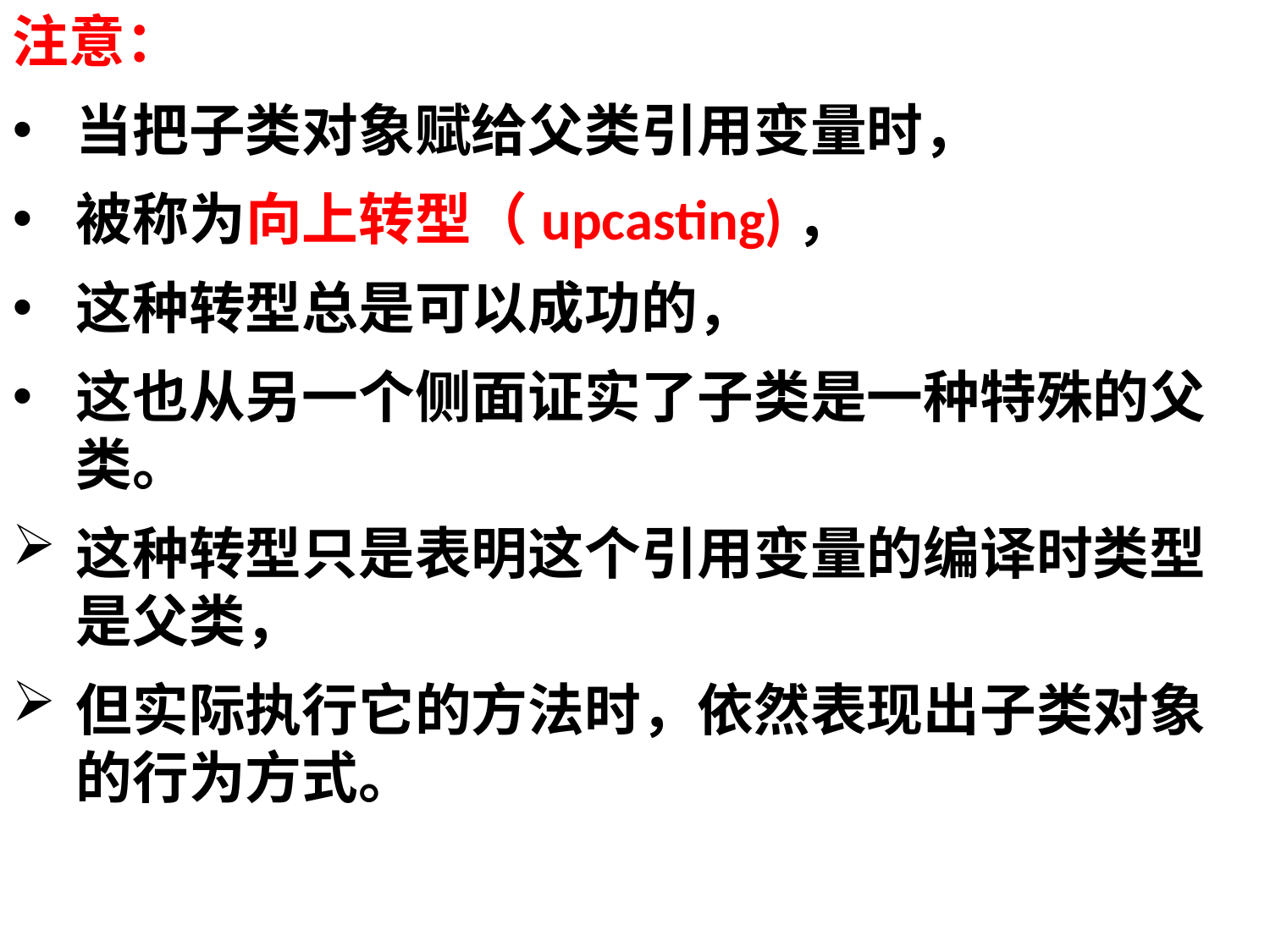

注意：
当把子类对象赋给父类引用变量时，
被称为向上转型（upcasting)，
这种转型总是可以成功的，
这也从另一个侧面证实了子类是一种特殊的父类。
这种转型只是表明这个引用变量的编译时类型是父类，
但实际执行它的方法时，依然表现出子类对象的行为方式。